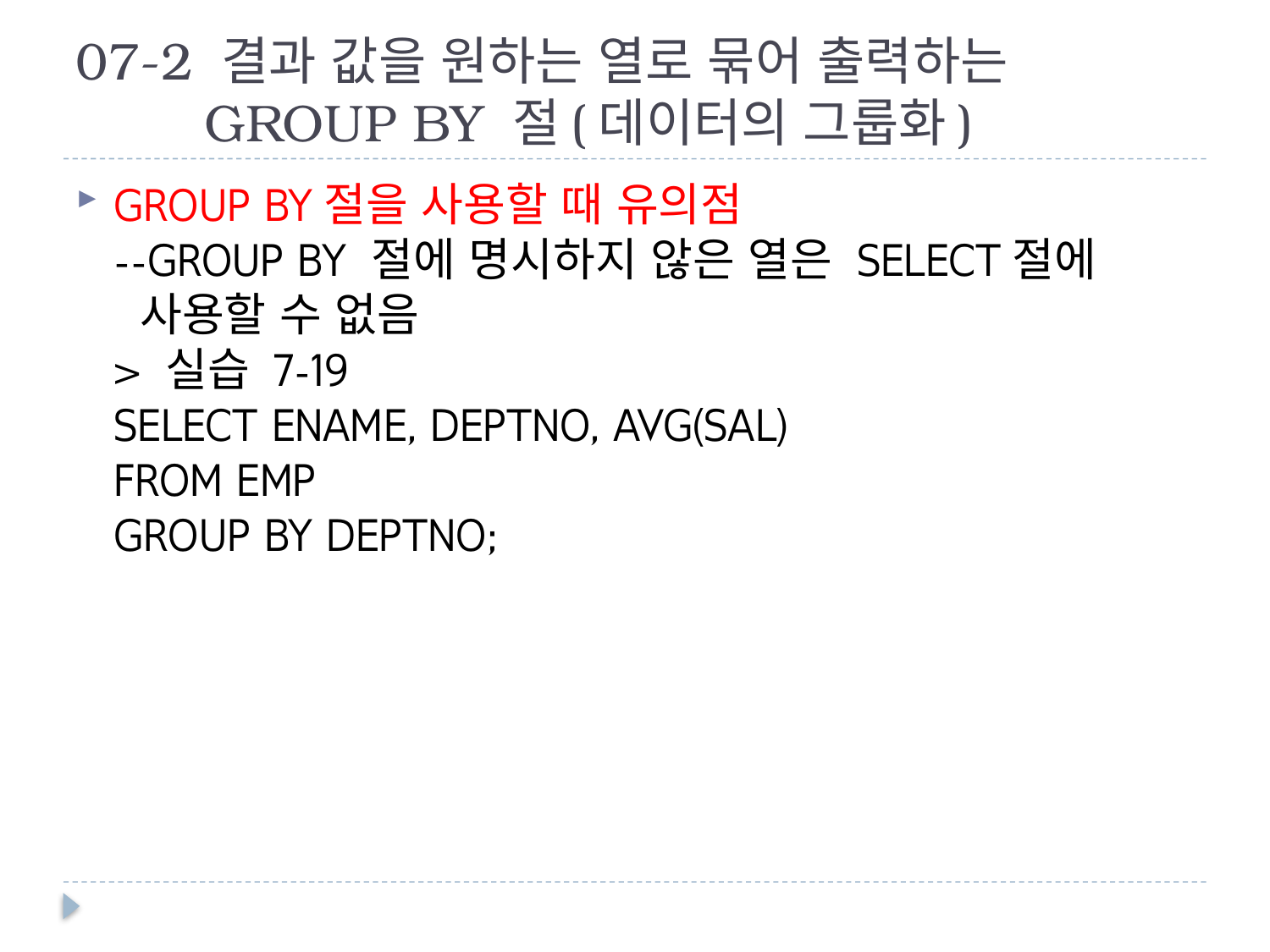

# 07-2 결과 값을 원하는 열로 묶어 출력하는 GROUP BY 절(데이터의 그룹화)
GROUP BY절을 사용할 때 유의점
--GROUP BY 절에 명시하지 않은 열은 SELECT절에
  사용할 수 없음
> 실습 7-19
SELECT ENAME, DEPTNO, AVG(SAL)
FROM EMP
GROUP BY DEPTNO;